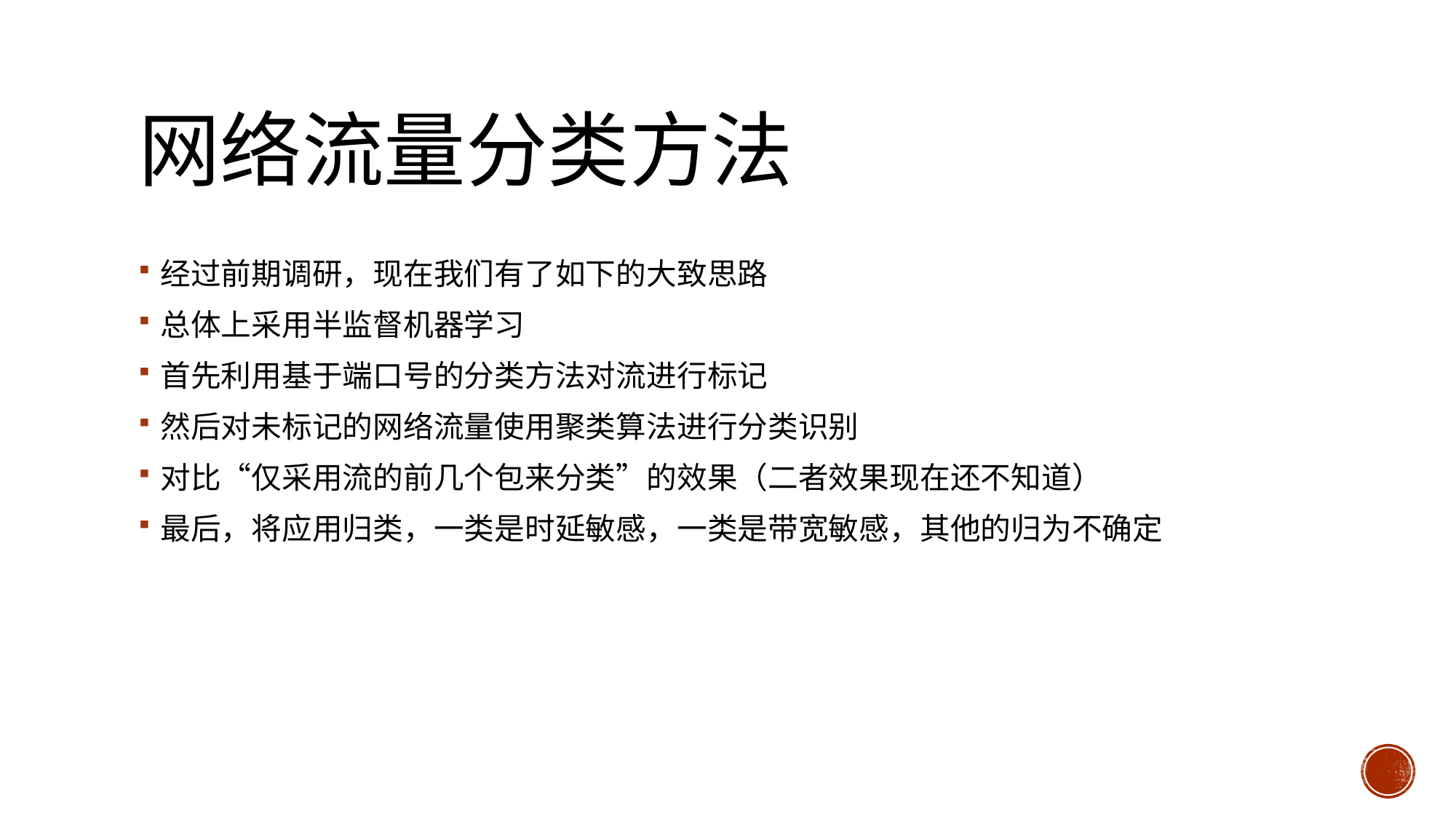

# 网络流量分类方法
经过前期调研，现在我们有了如下的大致思路
总体上采用半监督机器学习
首先利用基于端口号的分类方法对流进行标记
然后对未标记的网络流量使用聚类算法进行分类识别
对比“仅采用流的前几个包来分类”的效果（二者效果现在还不知道）
最后，将应用归类，一类是时延敏感，一类是带宽敏感，其他的归为不确定